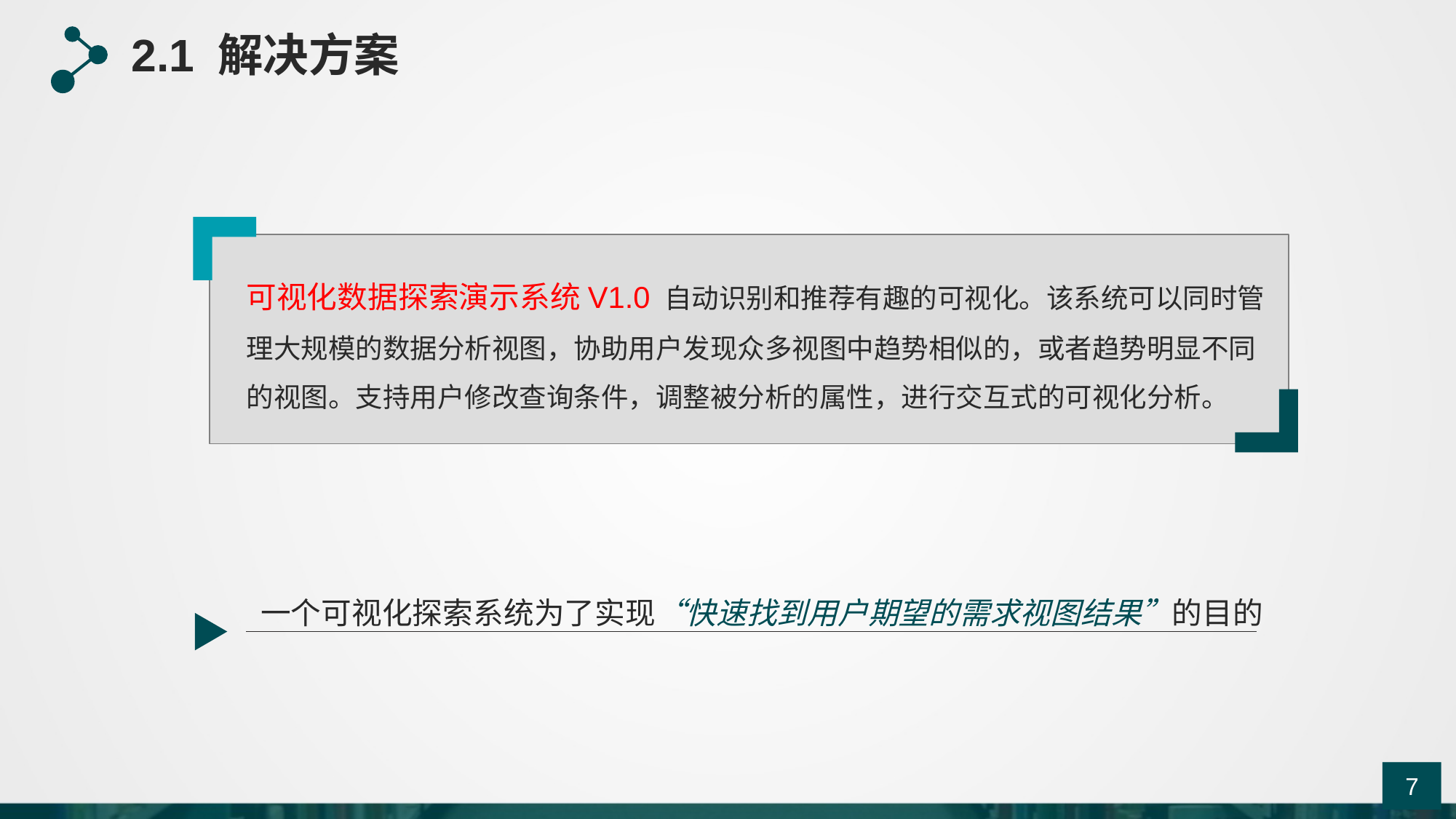

2.1 解决方案

可视化数据探索演示系统V1.0 自动识别和推荐有趣的可视化。该系统可以同时管理大规模的数据分析视图，协助用户发现众多视图中趋势相似的，或者趋势明显不同的视图。支持用户修改查询条件，调整被分析的属性，进行交互式的可视化分析。

一个可视化探索系统为了实现“快速找到用户期望的需求视图结果”的目的